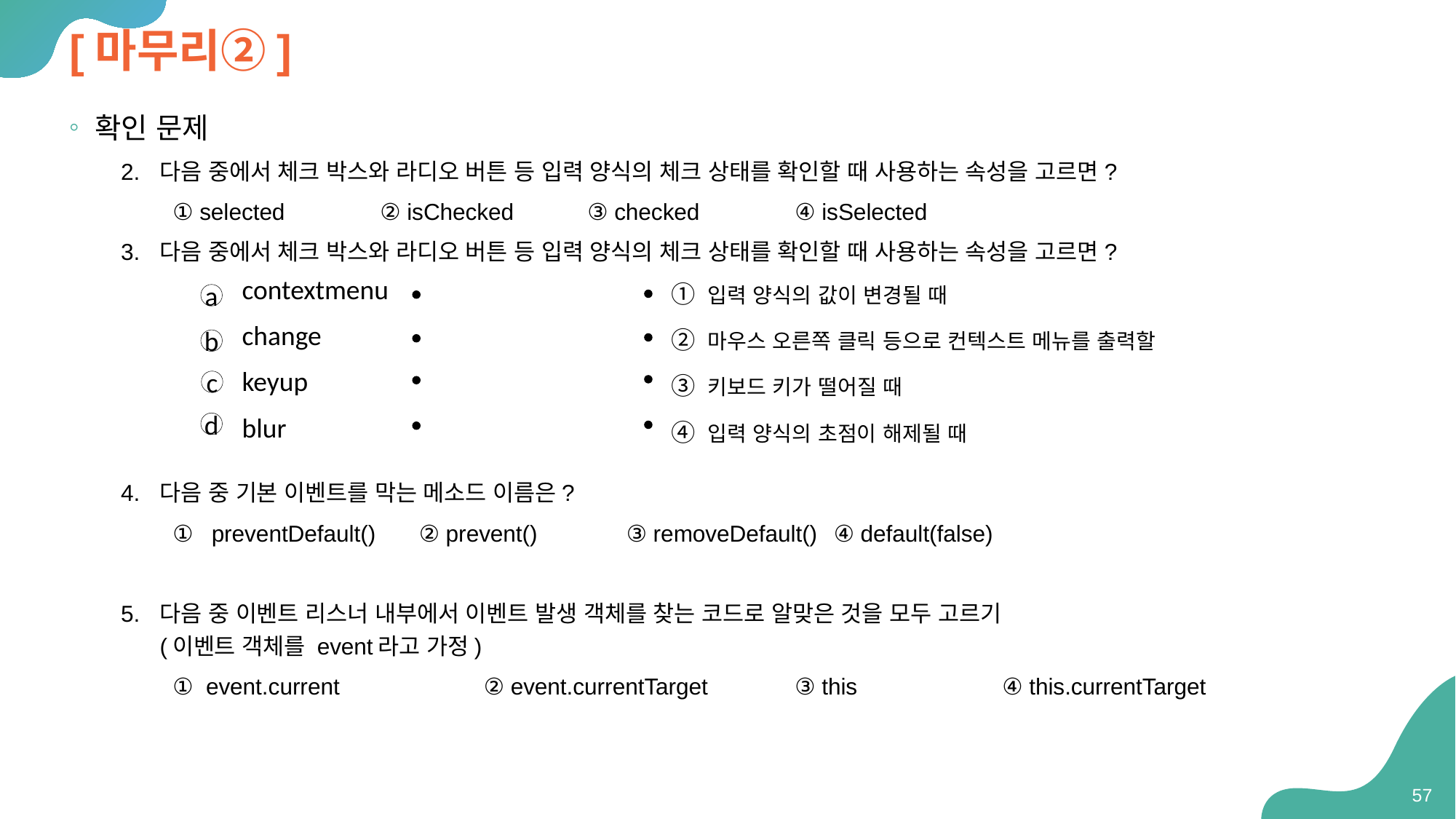

# [마무리②]
확인 문제
다음 중에서 체크 박스와 라디오 버튼 등 입력 양식의 체크 상태를 확인할 때 사용하는 속성을 고르면?
① selected	② isChecked 	③ checked	④ isSelected
다음 중에서 체크 박스와 라디오 버튼 등 입력 양식의 체크 상태를 확인할 때 사용하는 속성을 고르면?

다음 중 기본 이벤트를 막는 메소드 이름은?
preventDefault()		② prevent() 	③ removeDefault()		④ default(false)

다음 중 이벤트 리스너 내부에서 이벤트 발생 객체를 찾는 코드로 알맞은 것을 모두 고르기
(이벤트 객체를 event라고 가정)
①  event.current		② event.currentTarget	③ this		④ this.currentTarget

| contextmenu | ① 입력 양식의 값이 변경될 때 |
| --- | --- |
| change | ② 마우스 오른쪽 클릭 등으로 컨텍스트 메뉴를 출력할 |
| keyup | ③ 키보드 키가 떨어질 때 |
| blur | ④ 입력 양식의 초점이 해제될 때 |
a

b

c

d

57